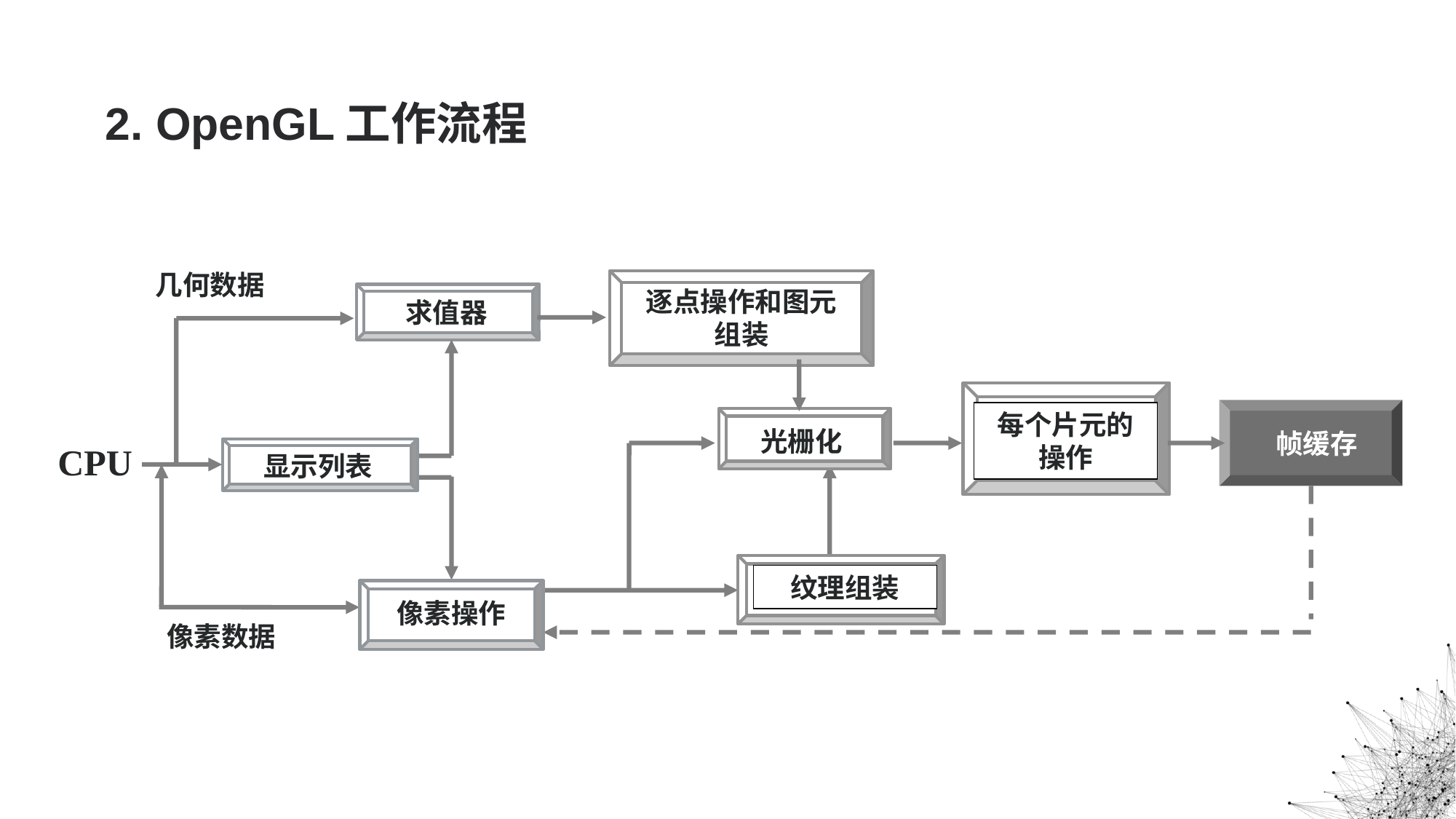

# 2. OpenGL工作流程
几何数据

逐点操作和图元组装

求值器

光栅化

每个片元的操作

帧缓存

CPU

显示列表

像素操作

纹理组装

像素数据